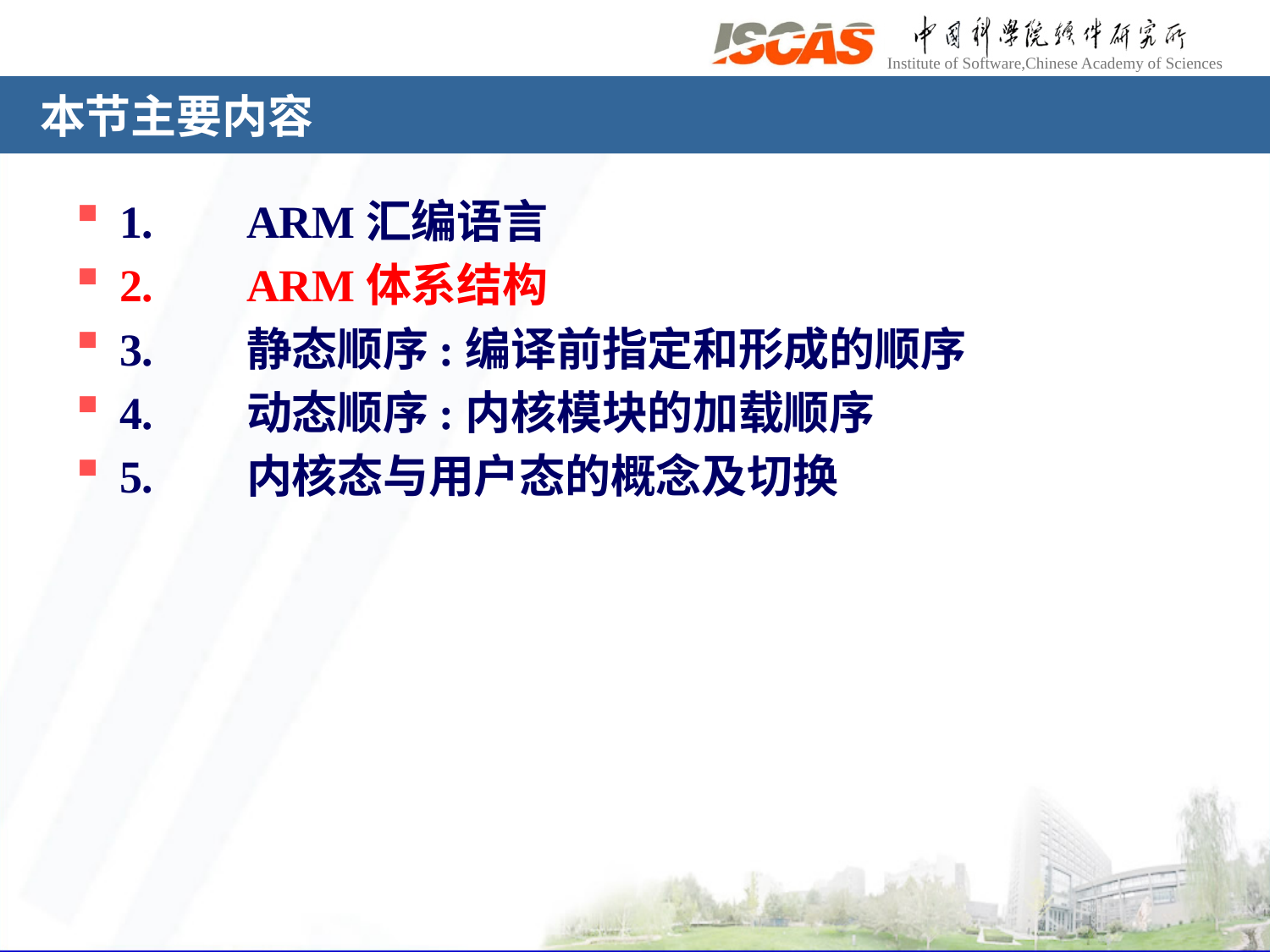

# 本节主要内容
1.	ARM汇编语言
2.	ARM体系结构
3.	静态顺序:编译前指定和形成的顺序
4.	动态顺序:内核模块的加载顺序
5. 	内核态与用户态的概念及切换